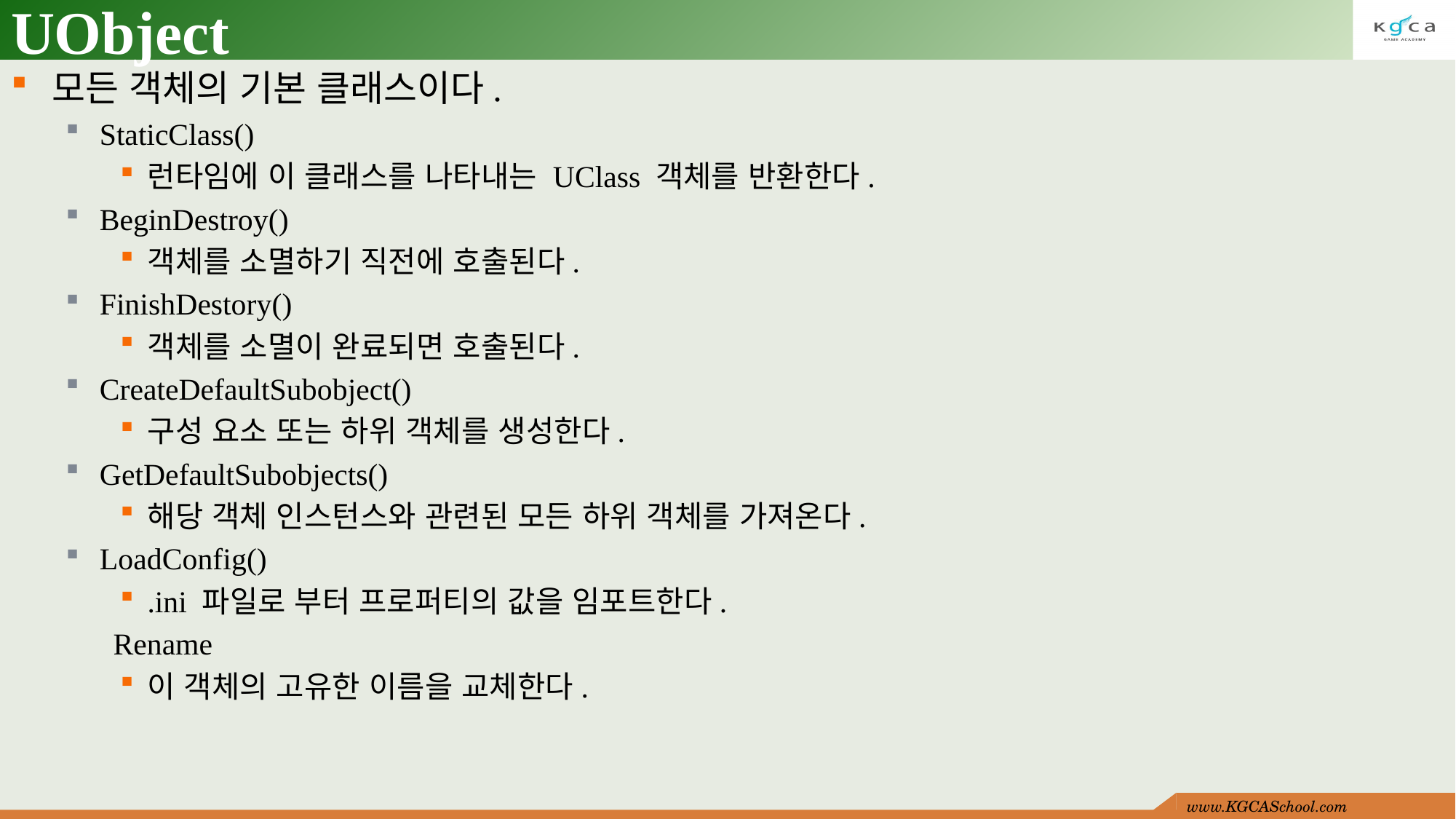

# UObject
모든 객체의 기본 클래스이다.
StaticClass()
런타임에 이 클래스를 나타내는 UClass 객체를 반환한다.
BeginDestroy()
객체를 소멸하기 직전에 호출된다.
FinishDestory()
객체를 소멸이 완료되면 호출된다.
CreateDefaultSubobject()
구성 요소 또는 하위 객체를 생성한다.
GetDefaultSubobjects()
해당 객체 인스턴스와 관련된 모든 하위 객체를 가져온다.
LoadConfig()
.ini 파일로 부터 프로퍼티의 값을 임포트한다.
Rename
이 객체의 고유한 이름을 교체한다.